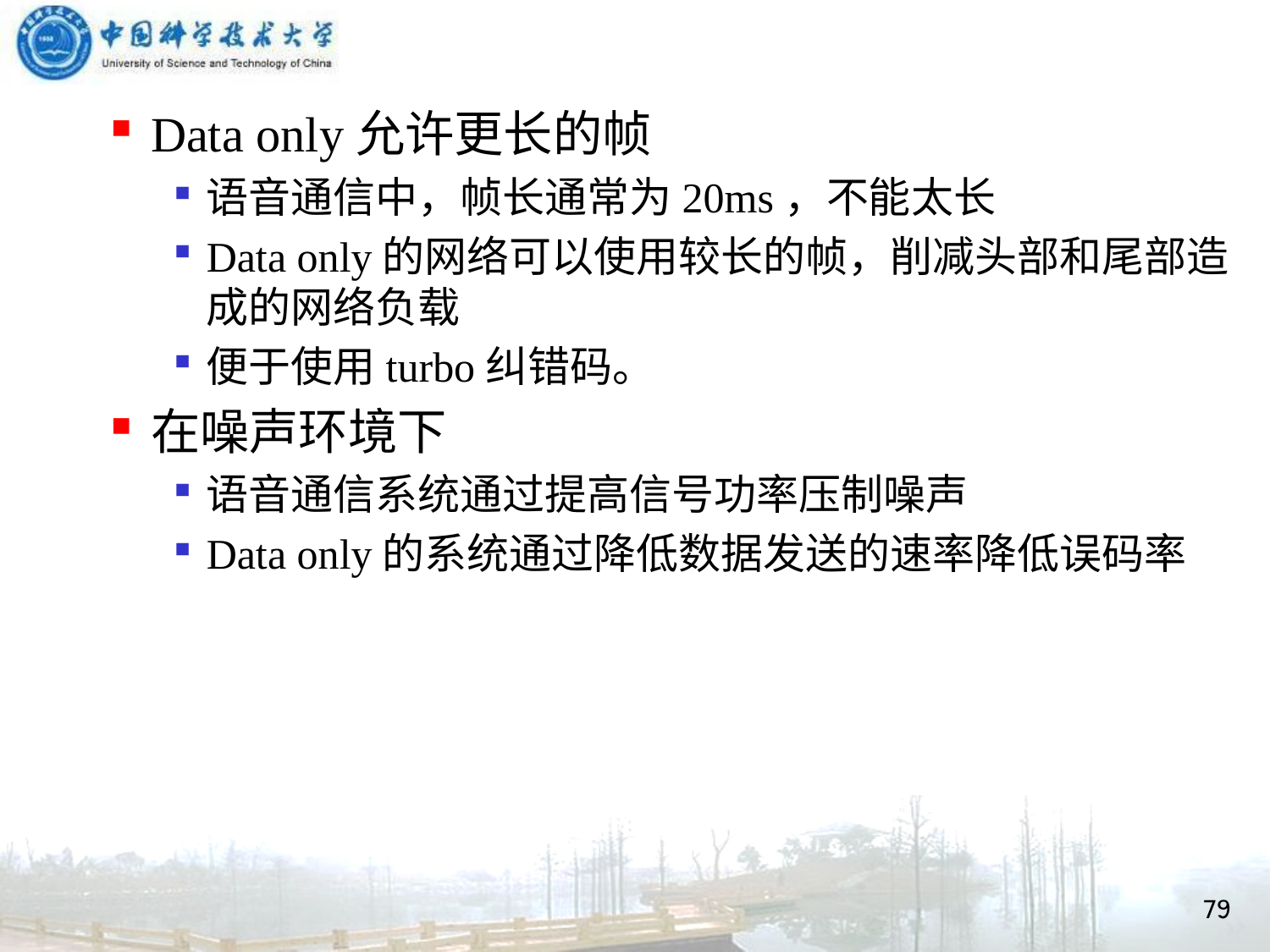

Data only允许更长的帧
语音通信中，帧长通常为20ms，不能太长
Data only的网络可以使用较长的帧，削减头部和尾部造成的网络负载
便于使用turbo纠错码。
在噪声环境下
语音通信系统通过提高信号功率压制噪声
Data only的系统通过降低数据发送的速率降低误码率
79